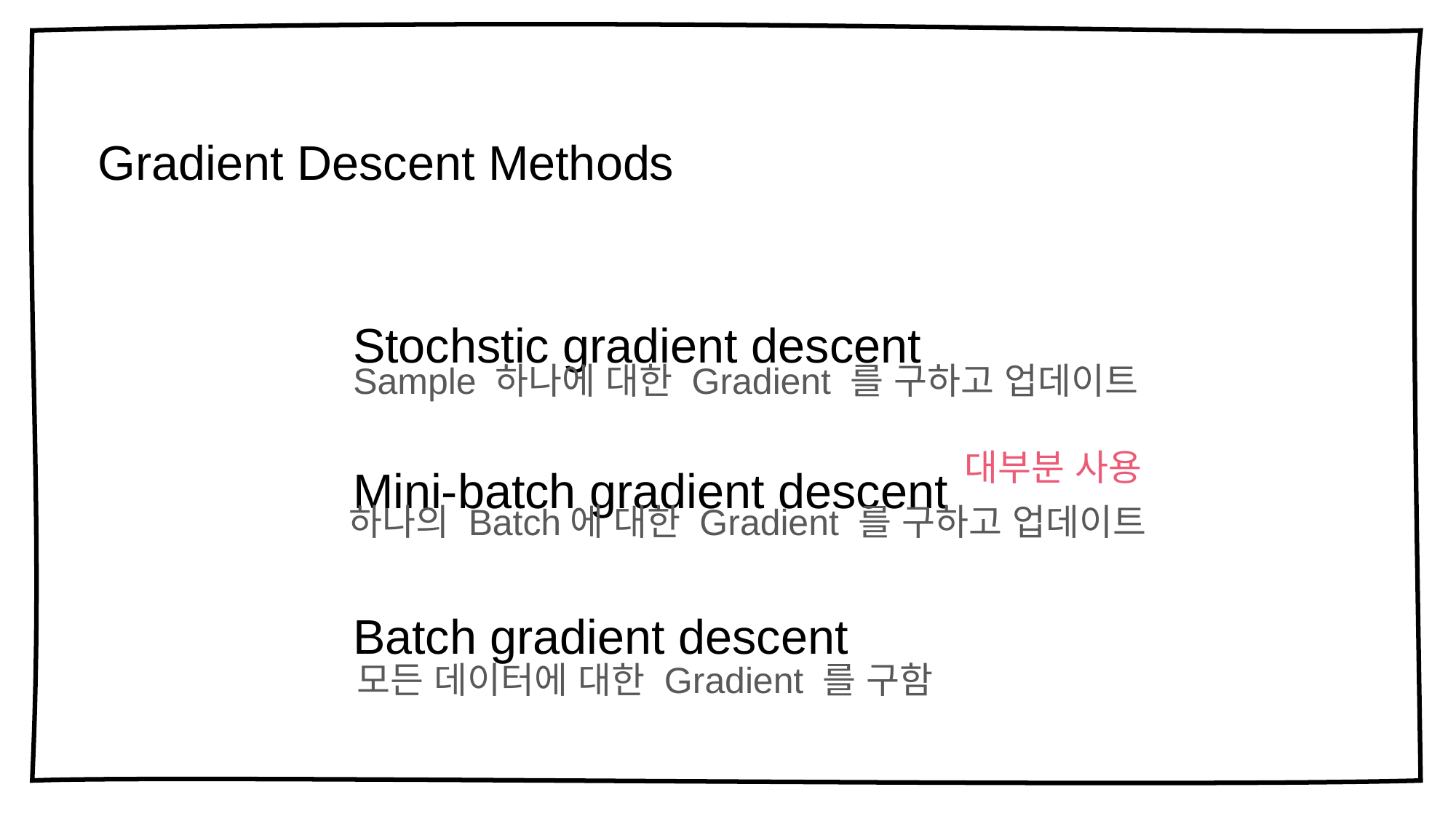

Gradient Descent Methods
Stochstic gradient descent
Mini-batch gradient descent
Batch gradient descent
Sample 하나에 대한 Gradient 를 구하고 업데이트
대부분 사용
하나의 Batch에 대한 Gradient 를 구하고 업데이트
모든 데이터에 대한 Gradient 를 구함